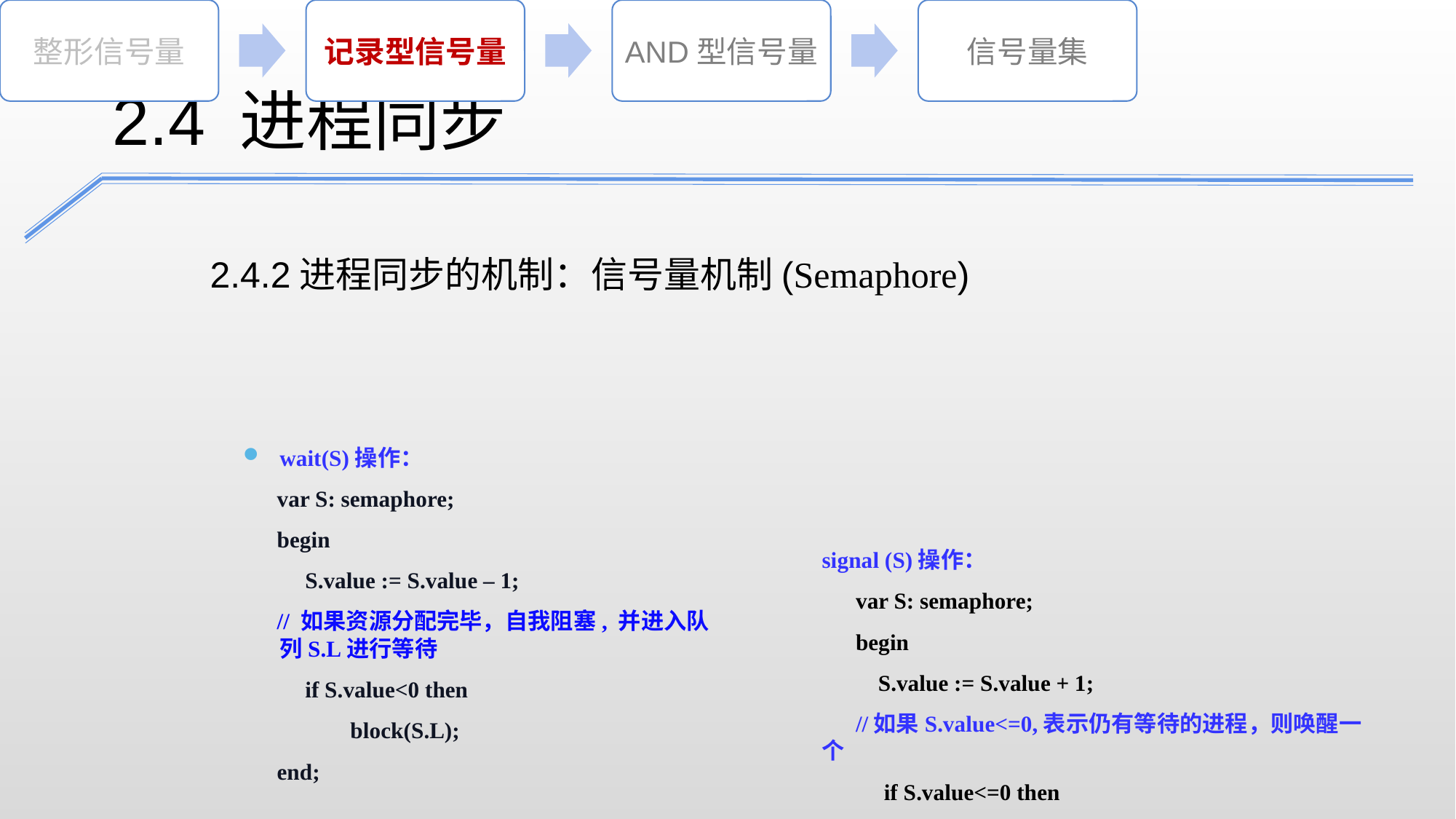

2.4 进程同步
2.4.2进程同步的机制：信号量机制(Semaphore)
整形信号量

记录型信号量

AND型信号量

信号量集
signal (S)操作：
      var S: semaphore;
      begin
          S.value := S.value + 1;
      //如果S.value<=0,表示仍有等待的进程，则唤醒一个
           if S.value<=0 then
                  wakeup(S.L);
      end;
wait(S)操作：
      var S: semaphore;
      begin
           S.value := S.value – 1;
      // 如果资源分配完毕，自我阻塞, 并进入队列S.L进行等待
           if S.value<0 then
                   block(S.L);
      end;